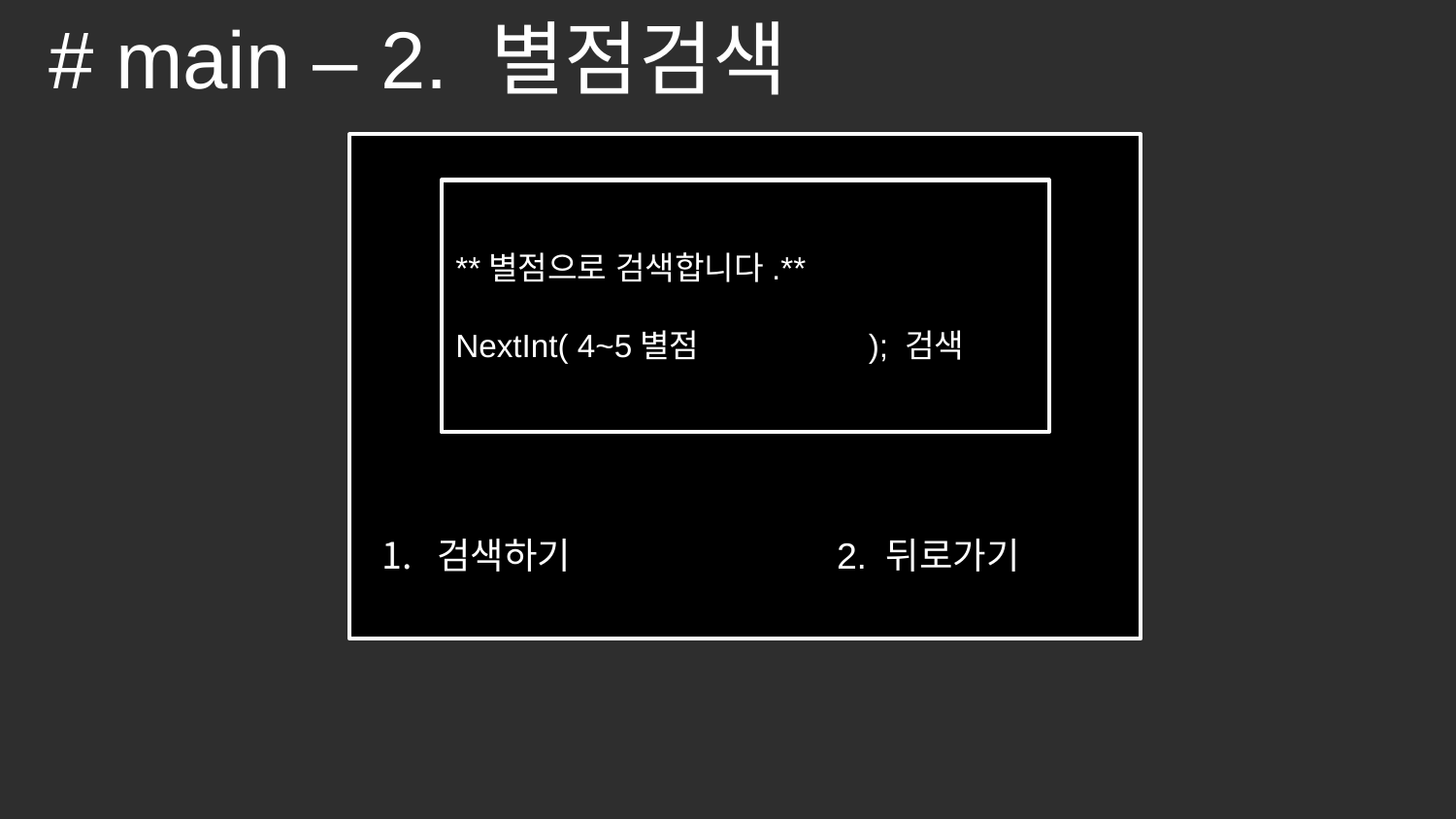

# main – 2. 별점검색

**별점으로 검색합니다.**

NextInt( 4~5별점                  ); 검색
검색하기
2. 뒤로가기